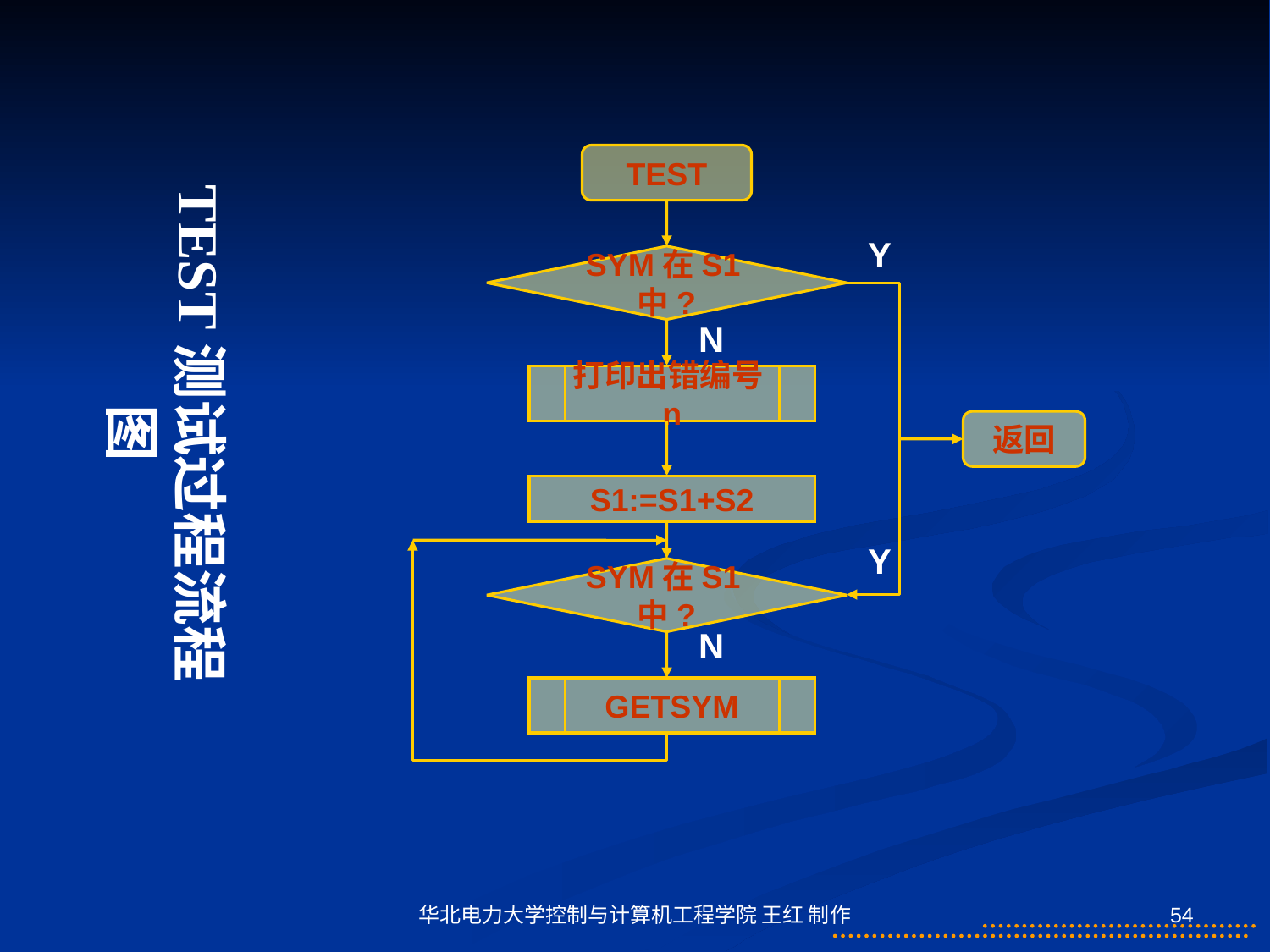

TEST
TEST测试过程流程图

Y
SYM在S1中?

N

打印出错编号n
返回

S1:=S1+S2

Y

SYM在S1中?
N

GETSYM
华北电力大学控制与计算机工程学院 王红 制作
54